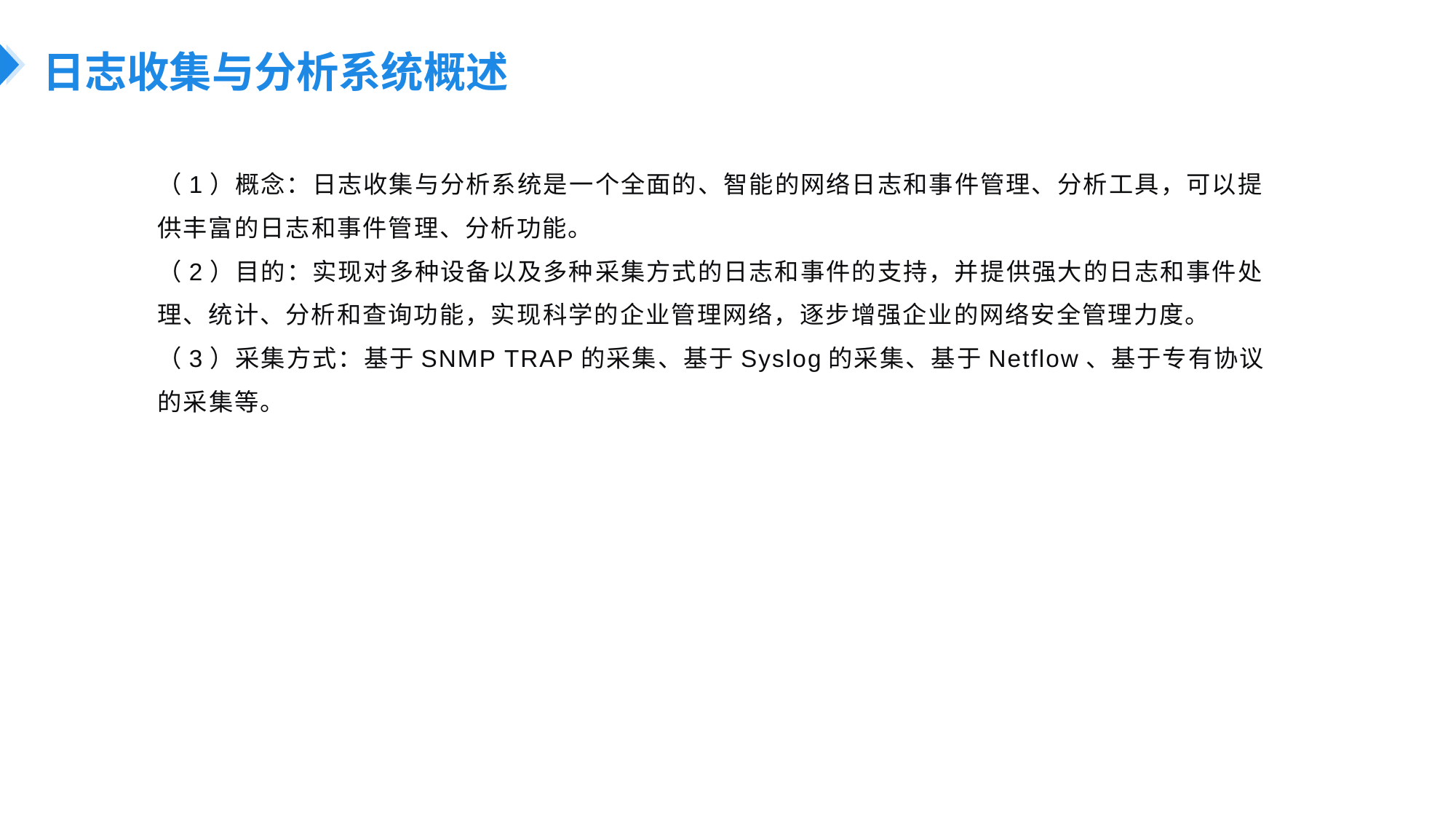

# 日志收集与分析系统概述
（1）概念：日志收集与分析系统是一个全面的、智能的网络日志和事件管理、分析工具，可以提供丰富的日志和事件管理、分析功能。
（2）目的：实现对多种设备以及多种采集方式的日志和事件的支持，并提供强大的日志和事件处理、统计、分析和查询功能，实现科学的企业管理网络，逐步增强企业的网络安全管理力度。
（3）采集方式：基于SNMP TRAP的采集、基于Syslog的采集、基于Netflow、基于专有协议的采集等。